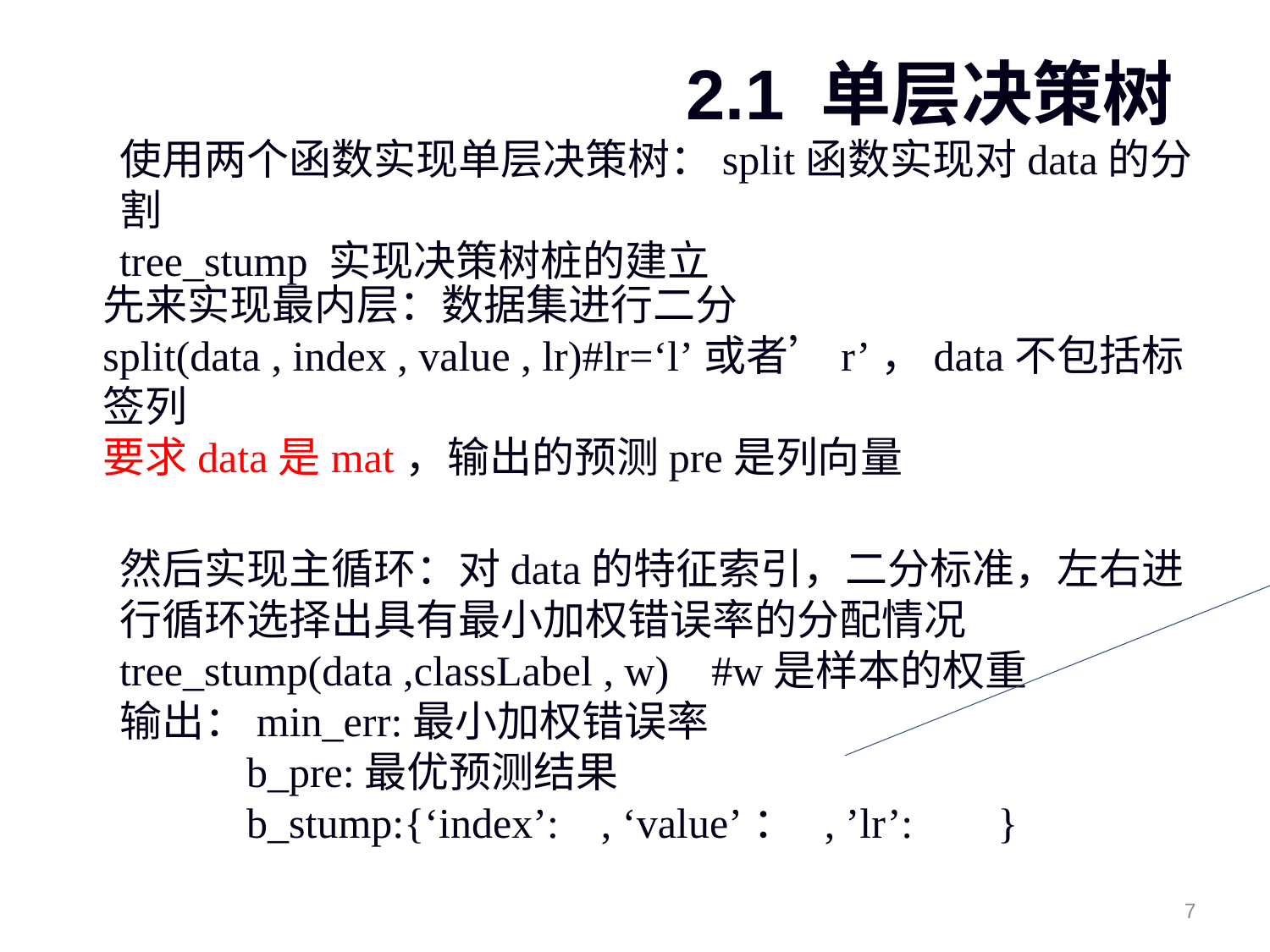

2.1 单层决策树
使用两个函数实现单层决策树：split函数实现对data的分割
tree_stump 实现决策树桩的建立
先来实现最内层：数据集进行二分
split(data , index , value , lr)#lr=‘l’或者’r’，data不包括标签列
要求data是mat，输出的预测pre是列向量
然后实现主循环：对data的特征索引，二分标准，左右进行循环选择出具有最小加权错误率的分配情况
tree_stump(data ,classLabel , w)    #w是样本的权重
输出：min_err:最小加权错误率
	b_pre:最优预测结果
	b_stump:{‘index’:    , ‘value’：  , ’lr’:        }
细节